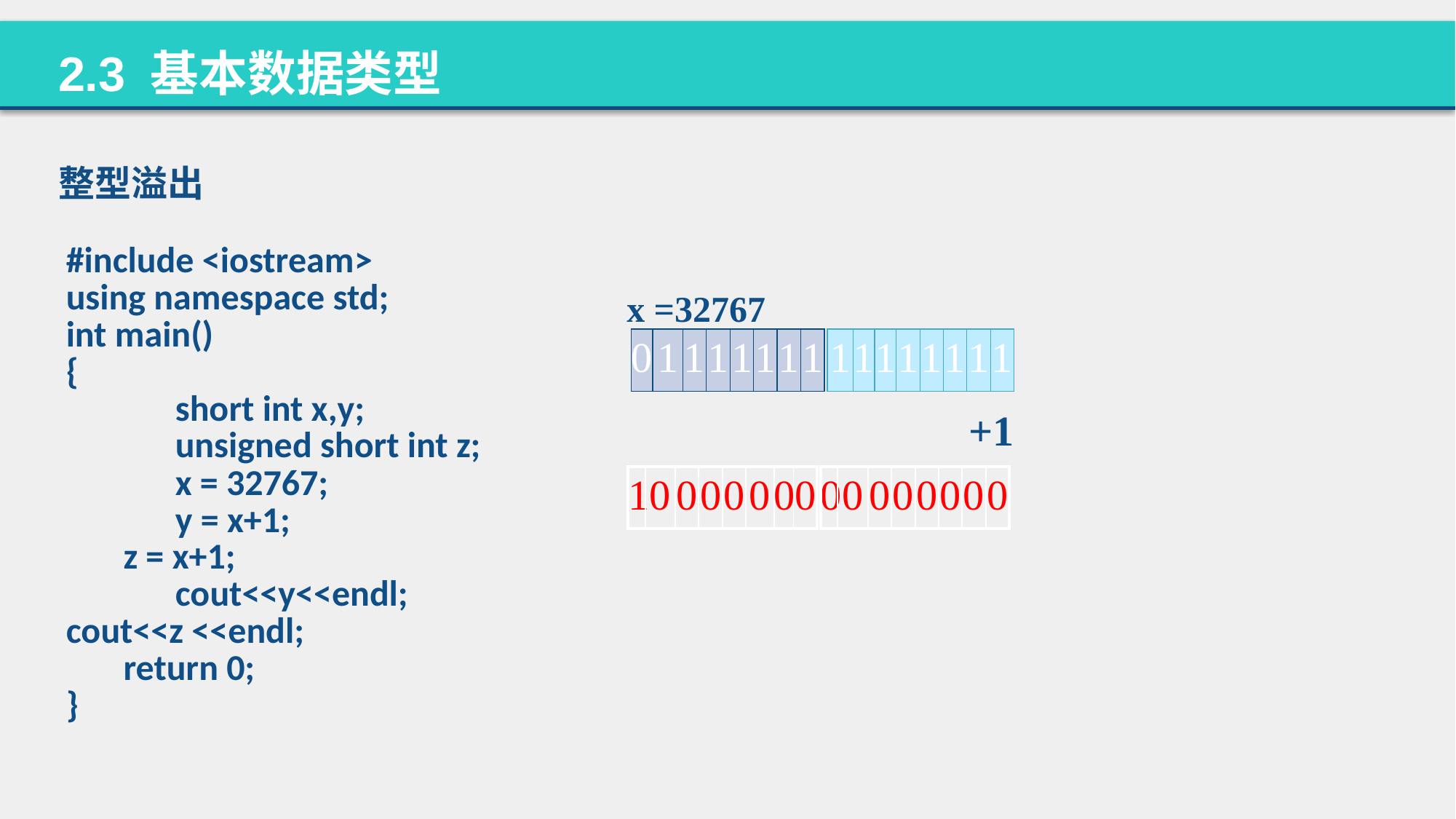

2.3 基本数据类型
整型溢出

#include <iostream>
using namespace std;
int main()
{
	short int x,y;
	unsigned short int z;
	x = 32767;
	y = x+1;
       z = x+1;
	cout<<y<<endl;	cout<<z <<endl;
       return 0;
}
x =32767
| 0 | 1 | 1 | 1 | 1 | 1 | 1 | 1 |
| --- | --- | --- | --- | --- | --- | --- | --- |
| 1 | 1 | 1 | 1 | 1 | 1 | 1 | 1 |
| --- | --- | --- | --- | --- | --- | --- | --- |
+1
| 1 | 0 | 0 | 0 | 0 | 0 | 0 | 0 |
| --- | --- | --- | --- | --- | --- | --- | --- |
| 0 | 0 | 0 | 0 | 0 | 0 | 0 | 0 |
| --- | --- | --- | --- | --- | --- | --- | --- |